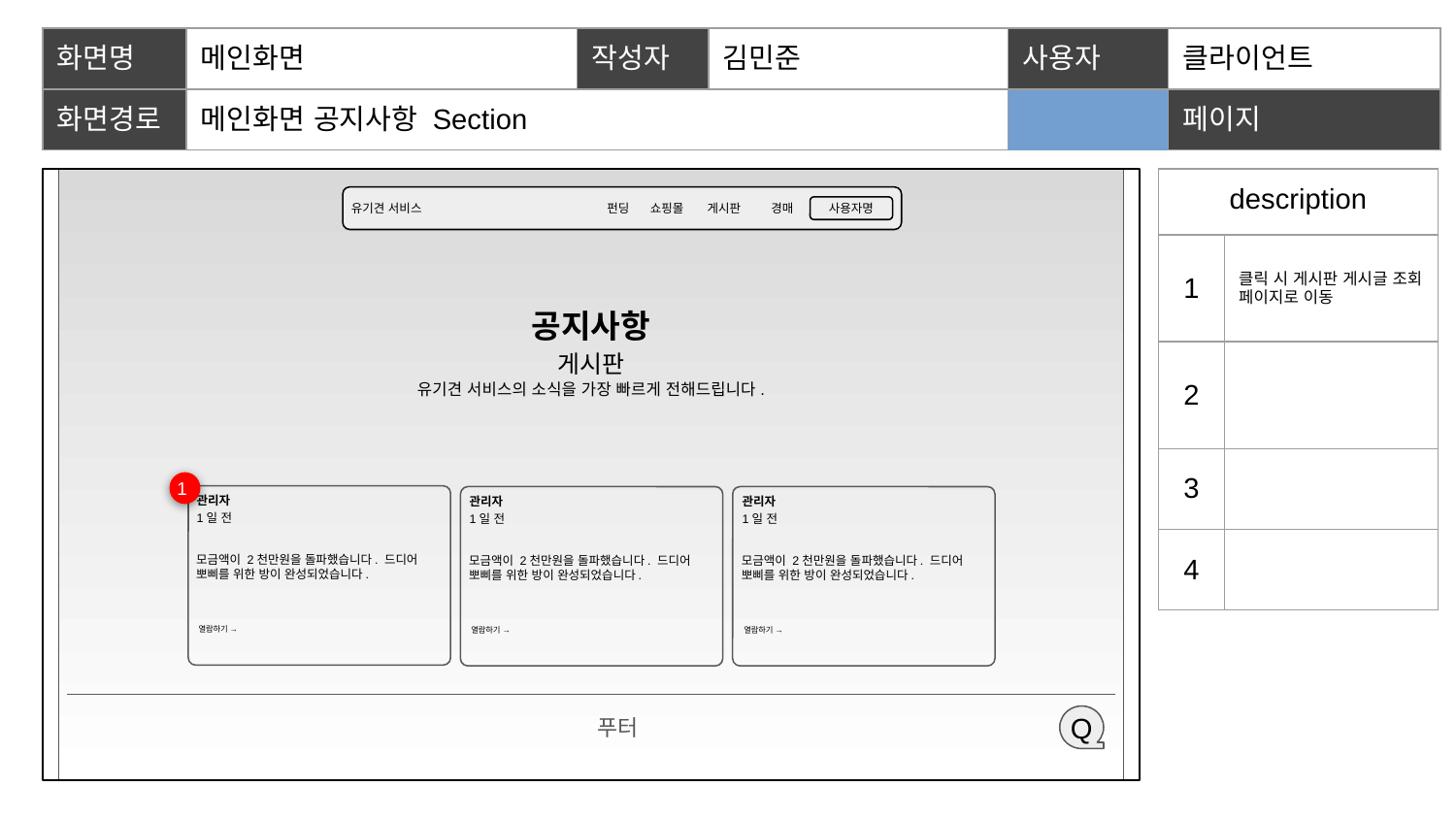

| 화면명 | 메인화면 | 작성자 | 김민준 |  | 사용자 | 클라이언트 |
| --- | --- | --- | --- | --- | --- | --- |
| 화면경로 | 메인화면 공지사항 Section |  |  |  | 페이지 | 1 |

| description |  |
| --- | --- |
| 1 | 클릭 시 게시판 게시글 조회 페이지로 이동 |
| 2 |  |
| 3 |  |
| 4 |  |
1
2

유기견 서비스
펀딩
쇼핑몰
게시판
경매
사용자명
3
공지사항
게시판
유기견 서비스의 소식을 가장 빠르게 전해드립니다.
4
1

관리자

관리자

관리자
1일 전
1일 전
1일 전
모금액이 2천만원을 돌파했습니다. 드디어 뽀삐를 위한 방이 완성되었습니다.
모금액이 2천만원을 돌파했습니다. 드디어 뽀삐를 위한 방이 완성되었습니다.
모금액이 2천만원을 돌파했습니다. 드디어 뽀삐를 위한 방이 완성되었습니다.
열람하기 →
열람하기 →
열람하기 →
Q
푸터